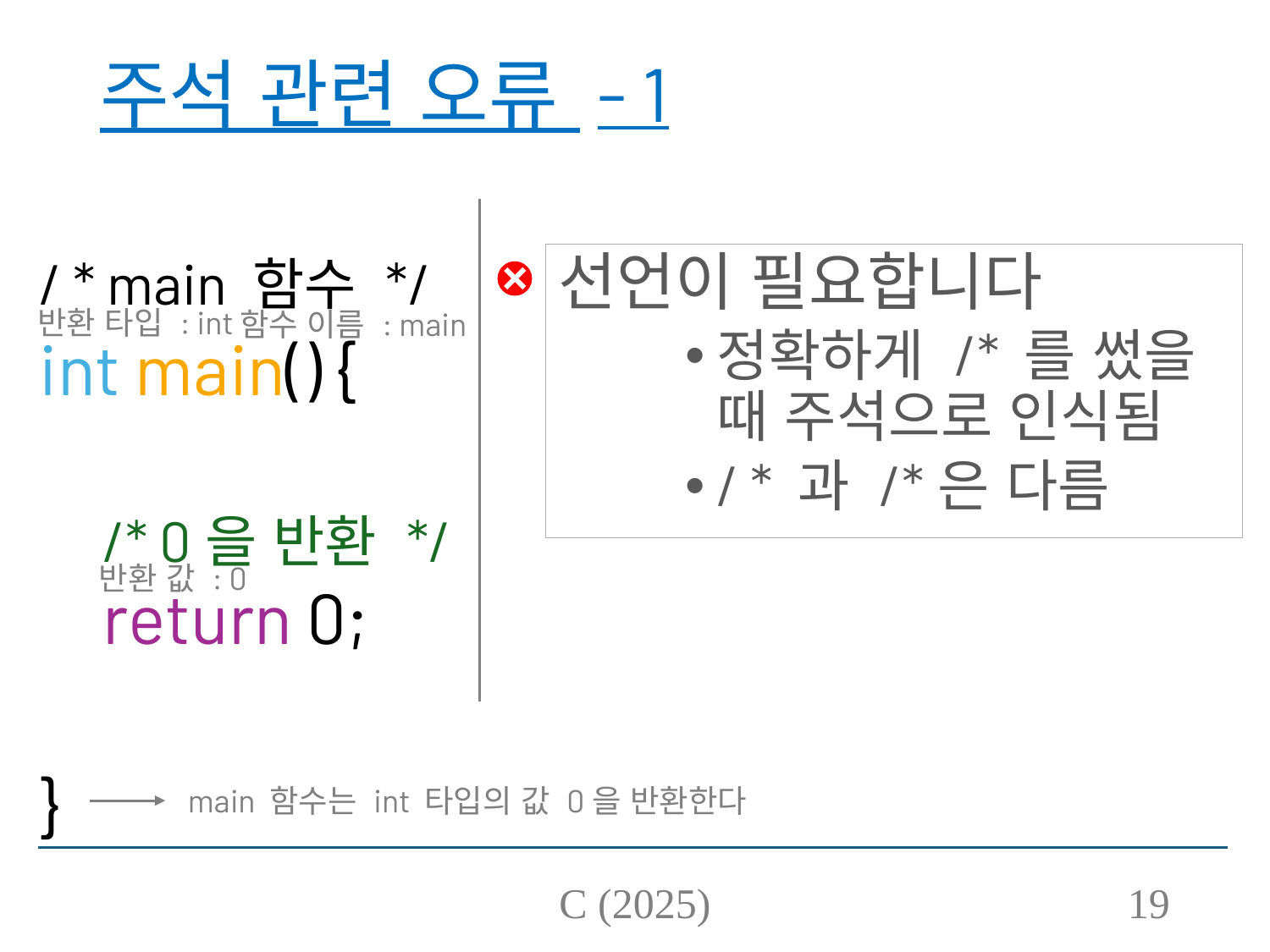

# 주석 관련 오류 - 1

/ * main 함수 */
int main() {

/* 0을 반환 */
return 0;

}
선언이 필요합니다
정확하게 /* 를 썼을 때 주석으로 인식됨
/ * 과 /*은 다름

반환 타입 : int
함수 이름 : main
반환 값 : 0
main 함수는 int 타입의 값 0을 반환한다
C (2025)
19